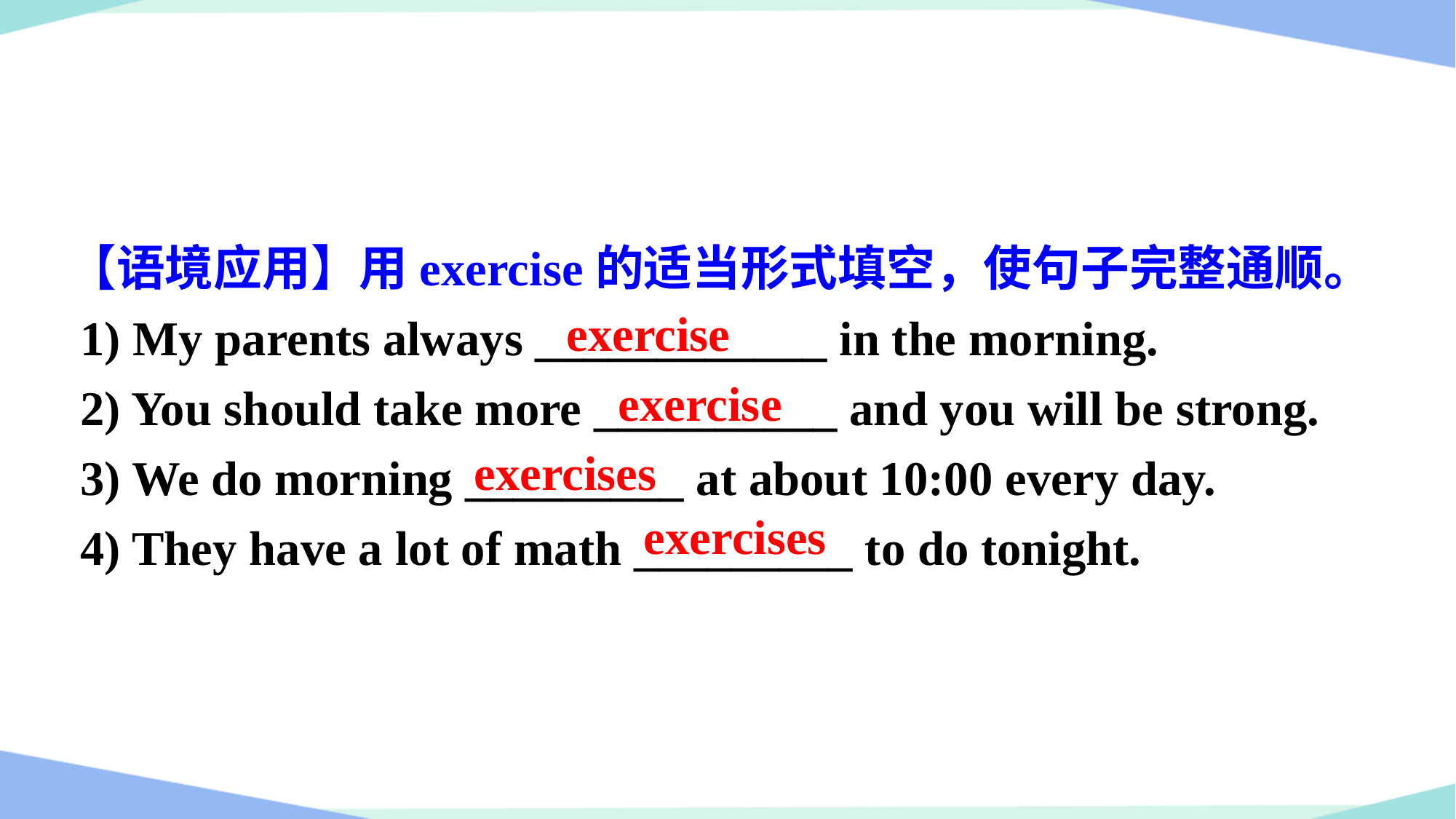

【语境应用】用exercise的适当形式填空，使句子完整通顺。
 1) My parents always ____________ in the morning.
 2) You should take more __________ and you will be strong.
 3) We do morning _________ at about 10:00 every day.
 4) They have a lot of math _________ to do tonight.
exercise
exercise
exercises
exercises